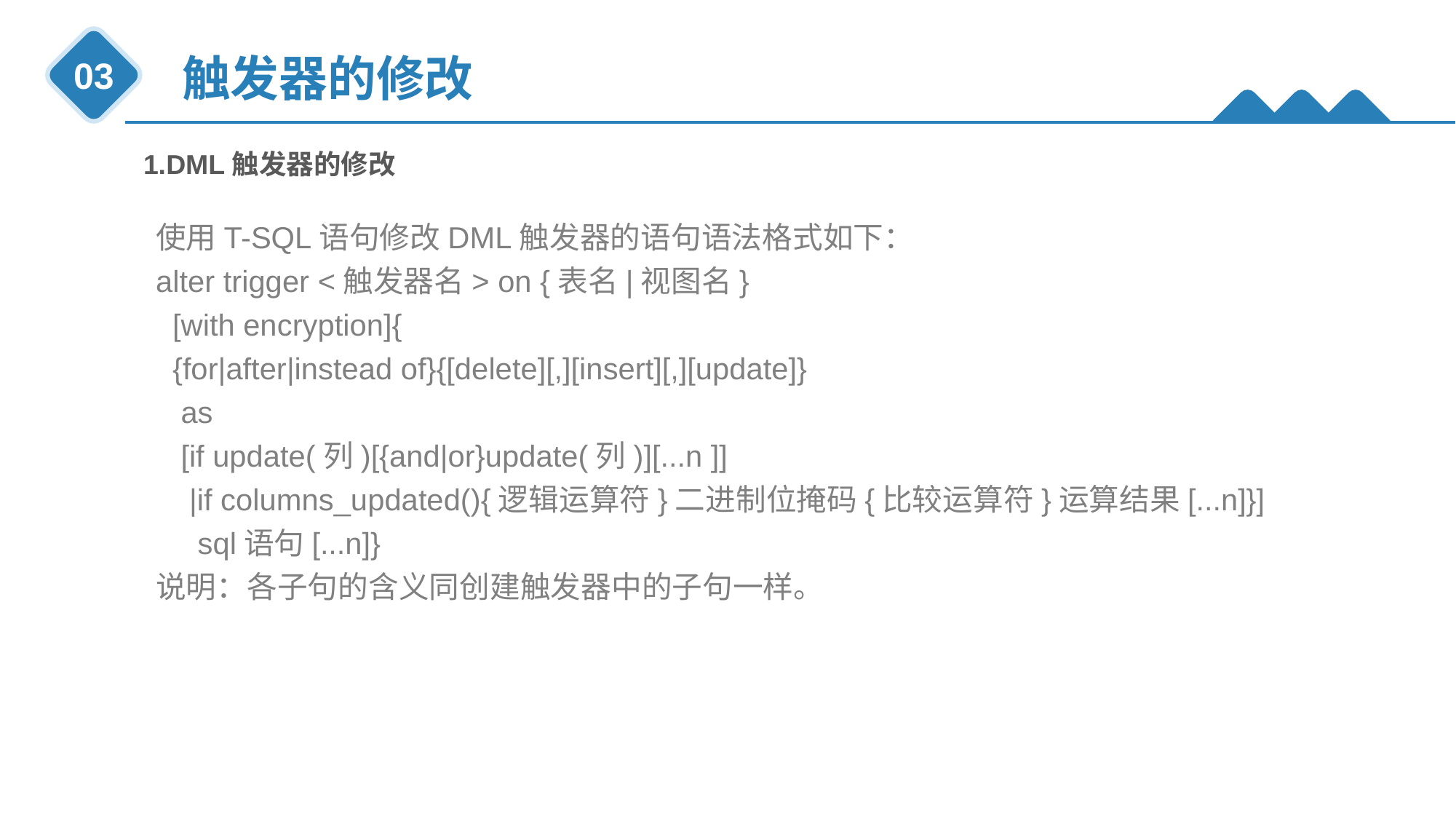

触发器的修改
03

1.DML触发器的修改
使用T-SQL语句修改DML触发器的语句语法格式如下：
alter trigger <触发器名> on {表名|视图名}
  [with encryption]{
  {for|after|instead of}{[delete][,][insert][,][update]}
   as
   [if update(列)[{and|or}update(列)][...n ]]
    |if columns_updated(){逻辑运算符}二进制位掩码{比较运算符}运算结果[...n]}]
     sql语句[...n]}
说明：各子句的含义同创建触发器中的子句一样。